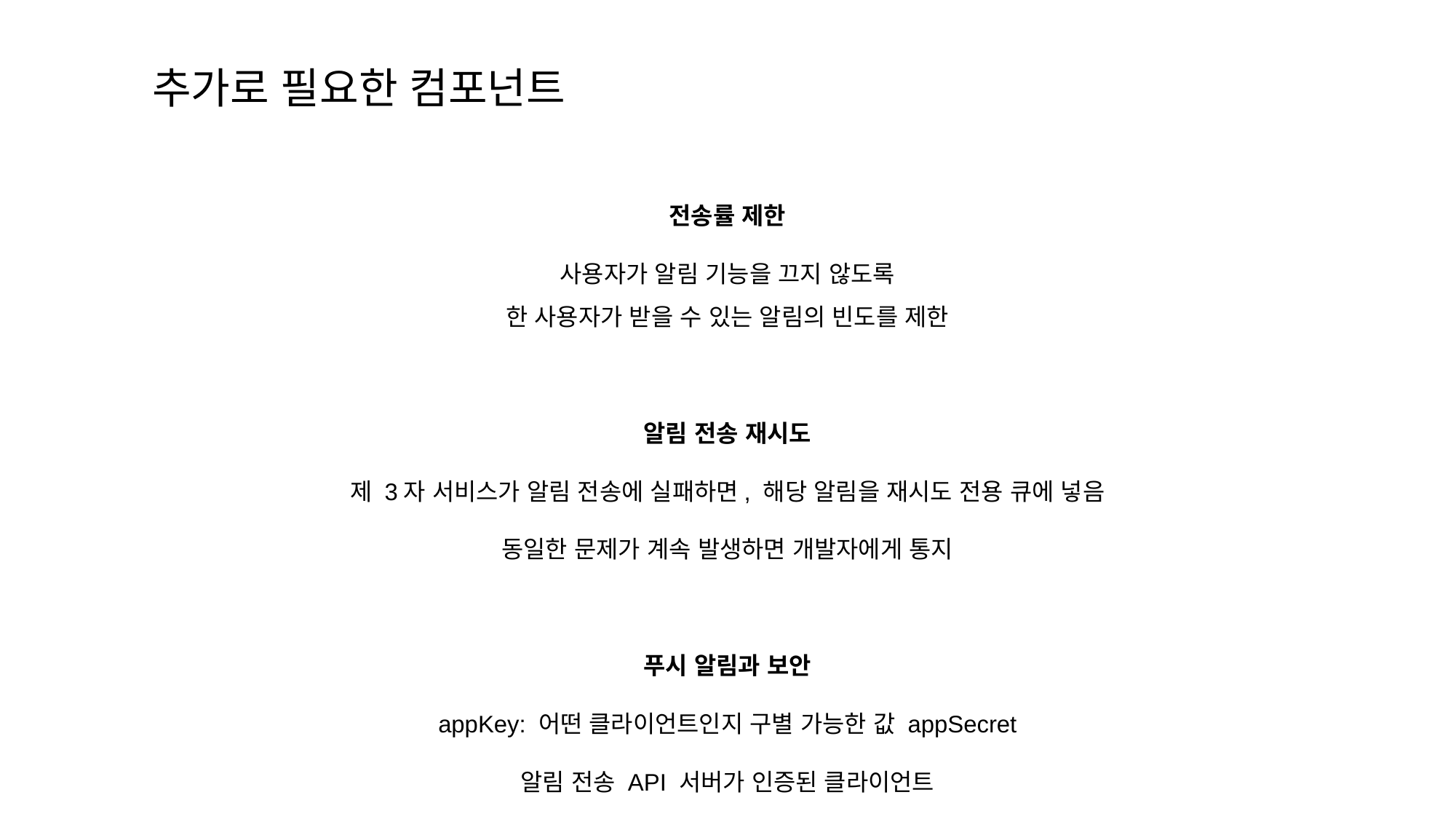

추가로 필요한 컴포넌트
전송률 제한
사용자가 알림 기능을 끄지 않도록
한 사용자가 받을 수 있는 알림의 빈도를 제한

알림 전송 재시도
제 3자 서비스가 알림 전송에 실패하면, 해당 알림을 재시도 전용 큐에 넣음
동일한 문제가 계속 발생하면 개발자에게 통지

푸시 알림과 보안
appKey: 어떤 클라이언트인지 구별 가능한 값 appSecret
알림 전송 API 서버가 인증된 클라이언트